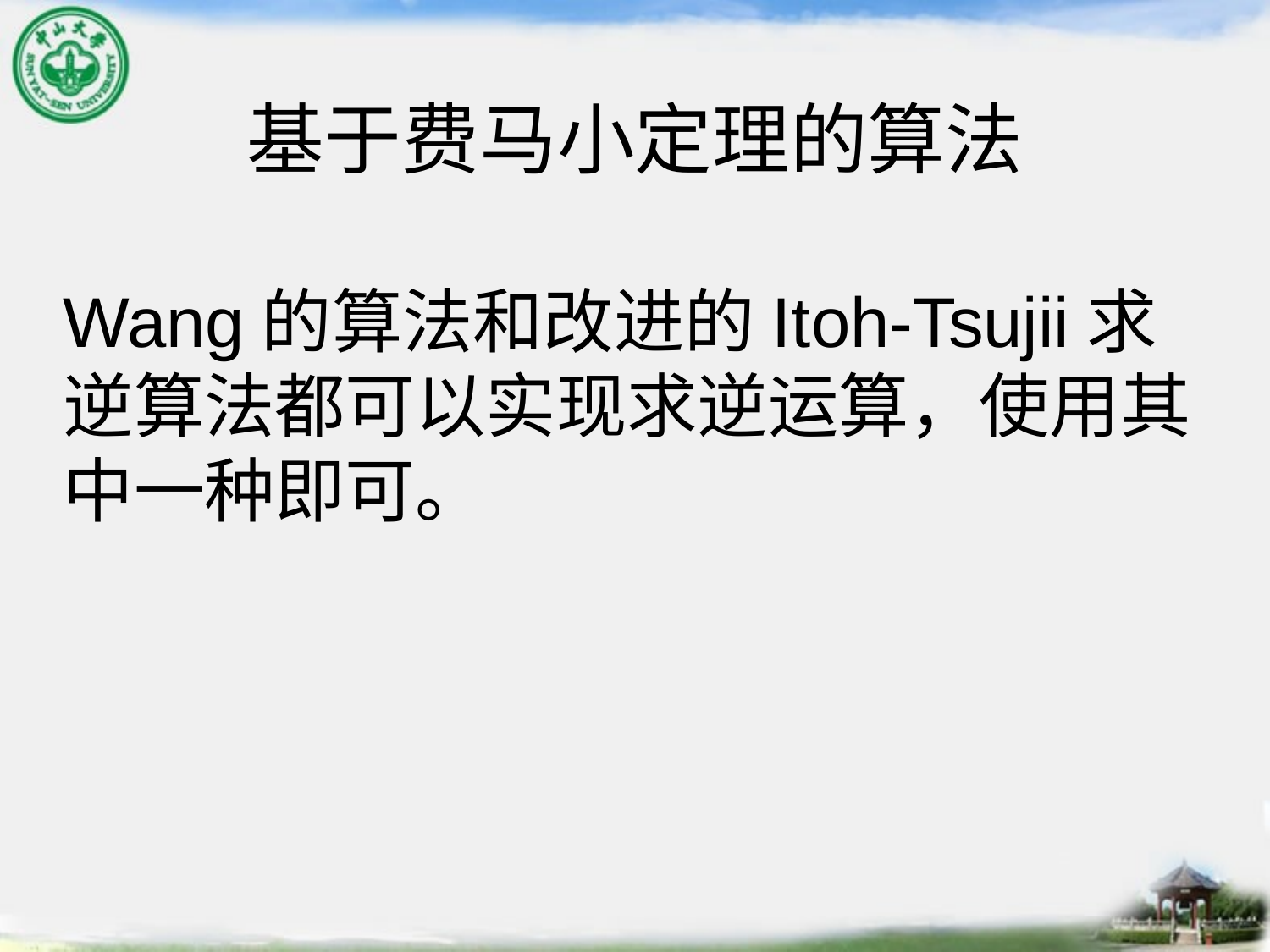

# 基于费马小定理的算法
Wang的算法和改进的Itoh-Tsujii求逆算法都可以实现求逆运算，使用其中一种即可。